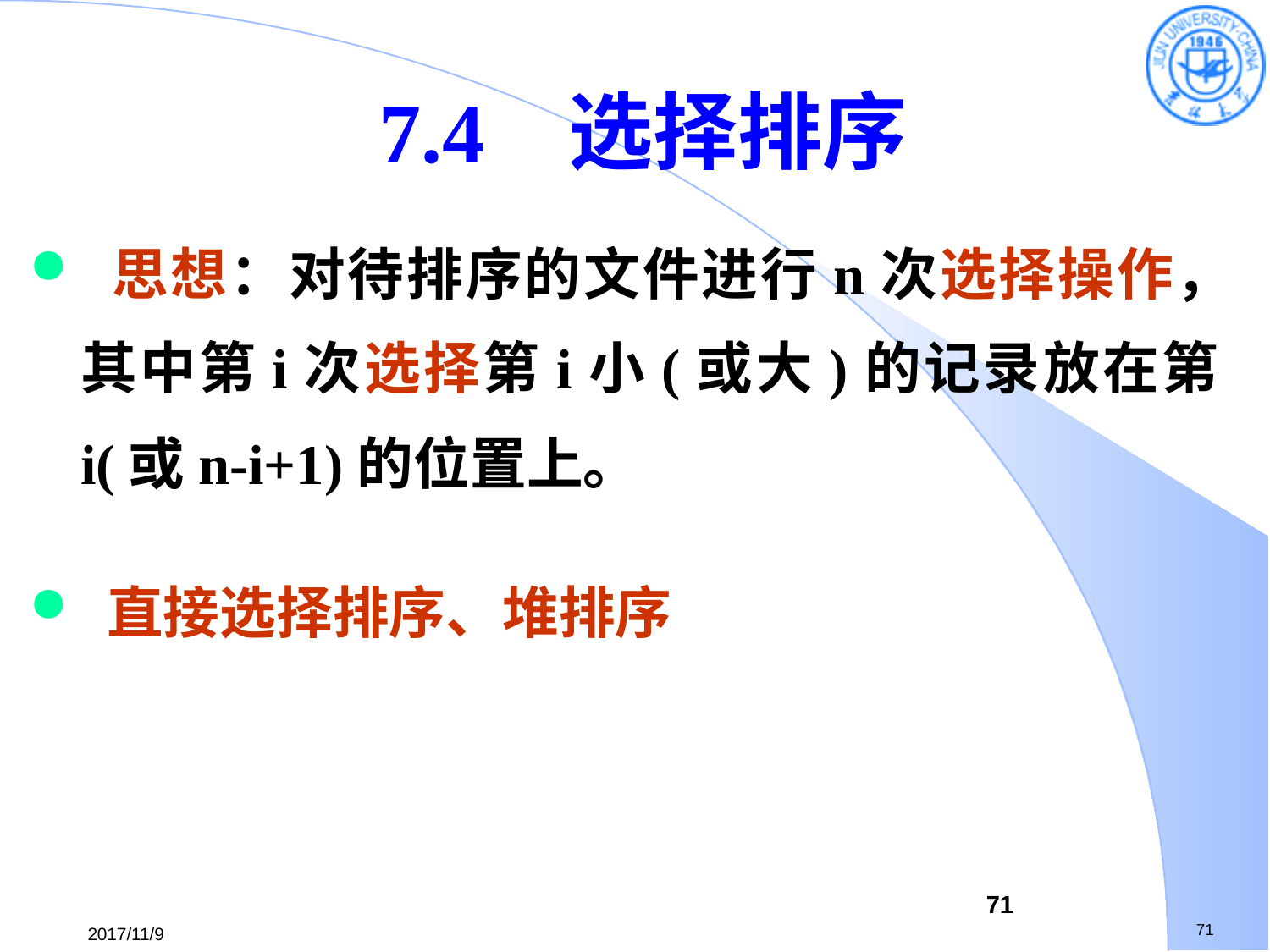

7.4   选择排序
 思想：对待排序的文件进行n次选择操作，其中第i次选择第i小(或大)的记录放在第i(或n-i+1)的位置上。

 直接选择排序、堆排序
71